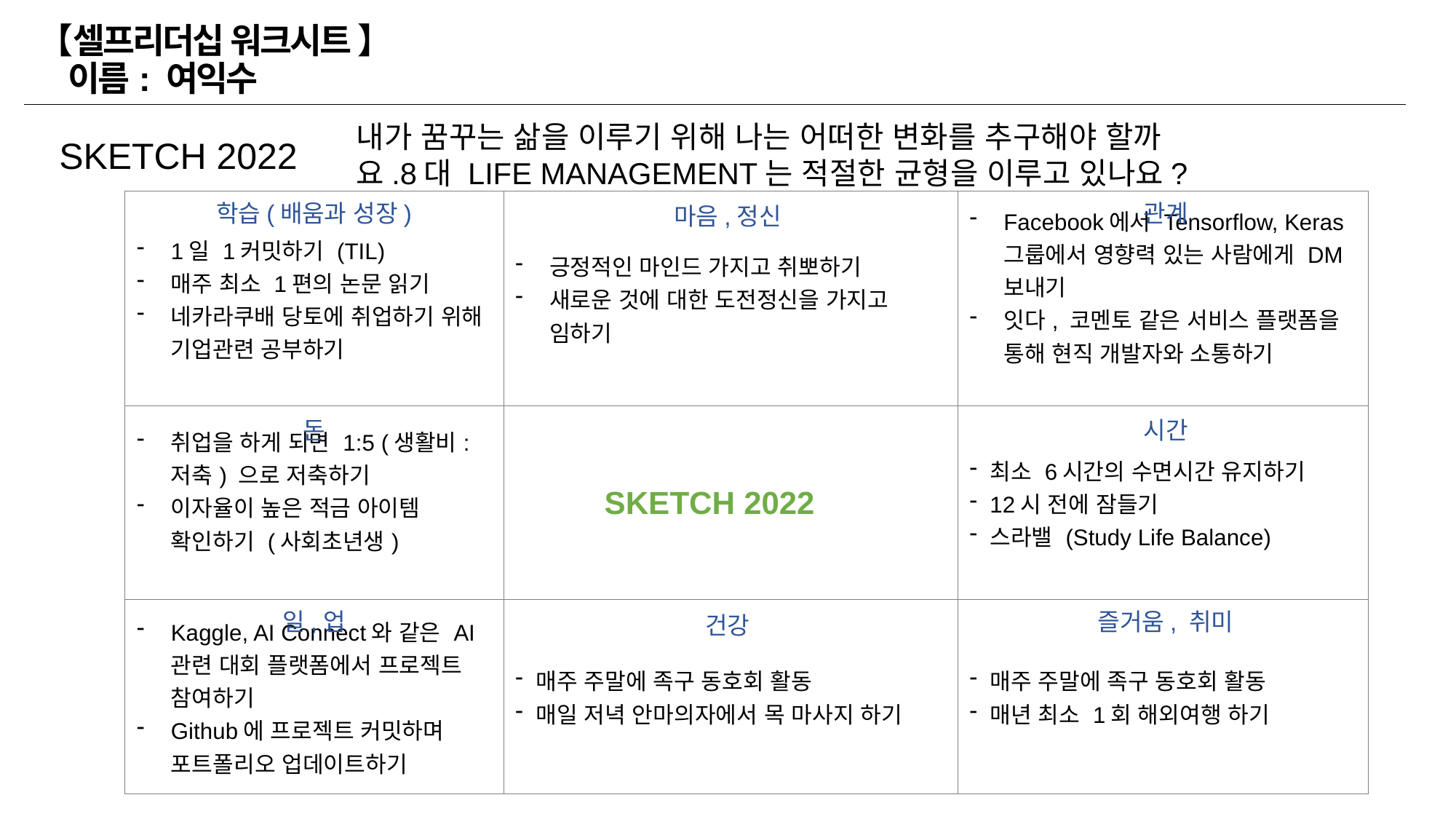

【셀프리더십 워크시트 】                                                                                                                             이름: 여익수
내가 꿈꾸는 삶을 이루기 위해 나는 어떠한 변화를 추구해야 할까요.8대 LIFE MANAGEMENT는 적절한 균형을 이루고 있나요?
SKETCH 2022
| 1일 1커밋하기 (TIL) 매주 최소 1편의 논문 읽기 네카라쿠배 당토에 취업하기 위해 기업관련 공부하기 | 긍정적인 마인드 가지고 취뽀하기 새로운 것에 대한 도전정신을 가지고 임하기 | Facebook에서 Tensorflow, Keras 그룹에서 영향력 있는 사람에게 DM 보내기 잇다, 코멘토 같은 서비스 플랫폼을 통해 현직 개발자와 소통하기 |
| --- | --- | --- |
| 취업을 하게 되면 1:5 (생활비: 저축) 으로 저축하기 이자율이 높은 적금 아이템 확인하기 (사회초년생) | SKETCH 2022 | 최소 6시간의 수면시간 유지하기 12시 전에 잠들기 스라밸 (Study Life Balance) |
| Kaggle, AI Connect와 같은 AI관련 대회 플랫폼에서 프로젝트 참여하기 Github에 프로젝트 커밋하며 포트폴리오 업데이트하기 | 매주 주말에 족구 동호회 활동 매일 저녁 안마의자에서 목 마사지 하기 | 매주 주말에 족구 동호회 활동 매년 최소 1회 해외여행 하기 |
학습(배움과 성장)
관계
마음,정신
돈
시간
일,업
즐거움, 취미
건강